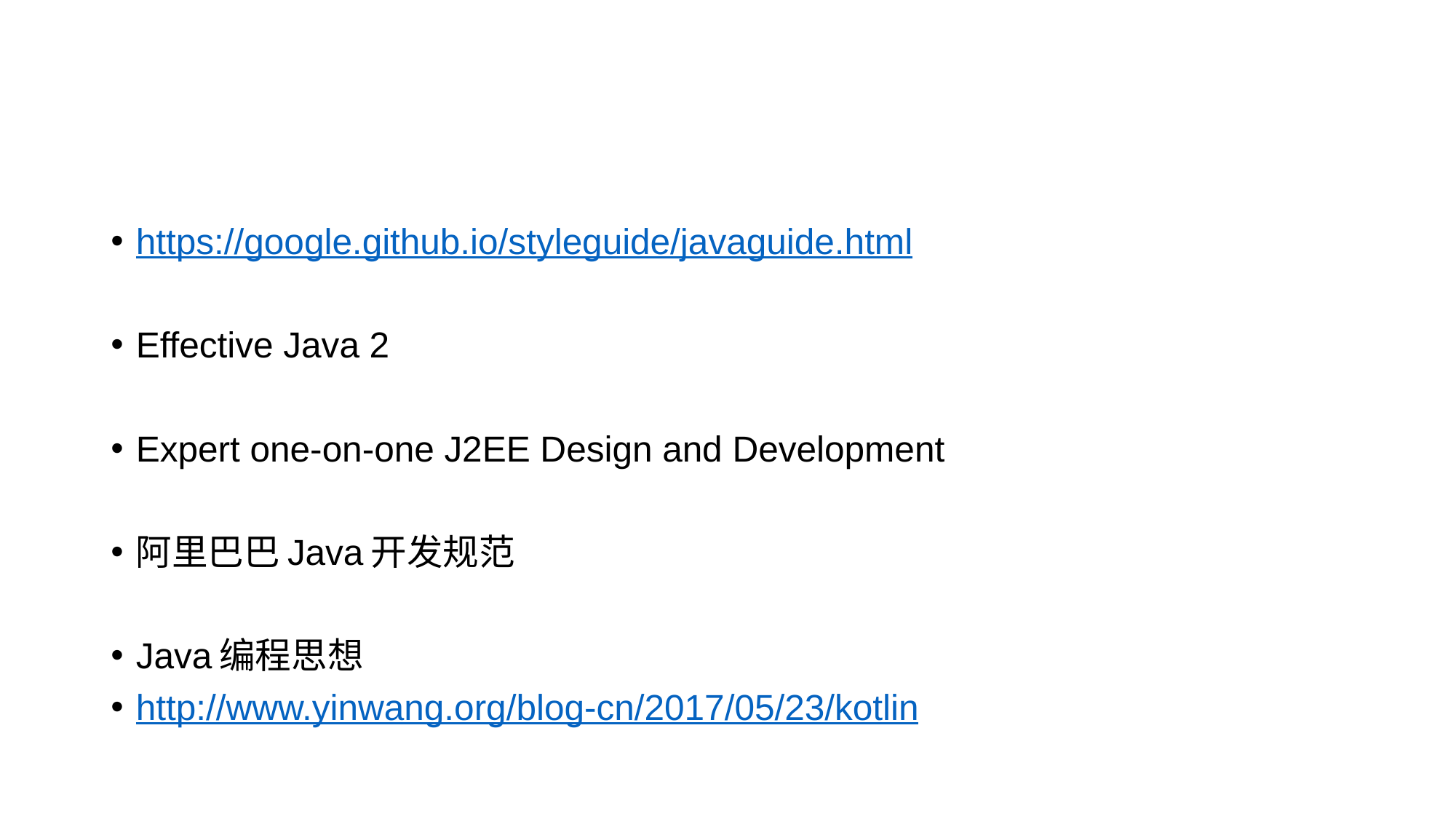

#
https://google.github.io/styleguide/javaguide.html

Effective Java 2

Expert one-on-one J2EE Design and Development

阿里巴巴Java开发规范

Java编程思想
http://www.yinwang.org/blog-cn/2017/05/23/kotlin